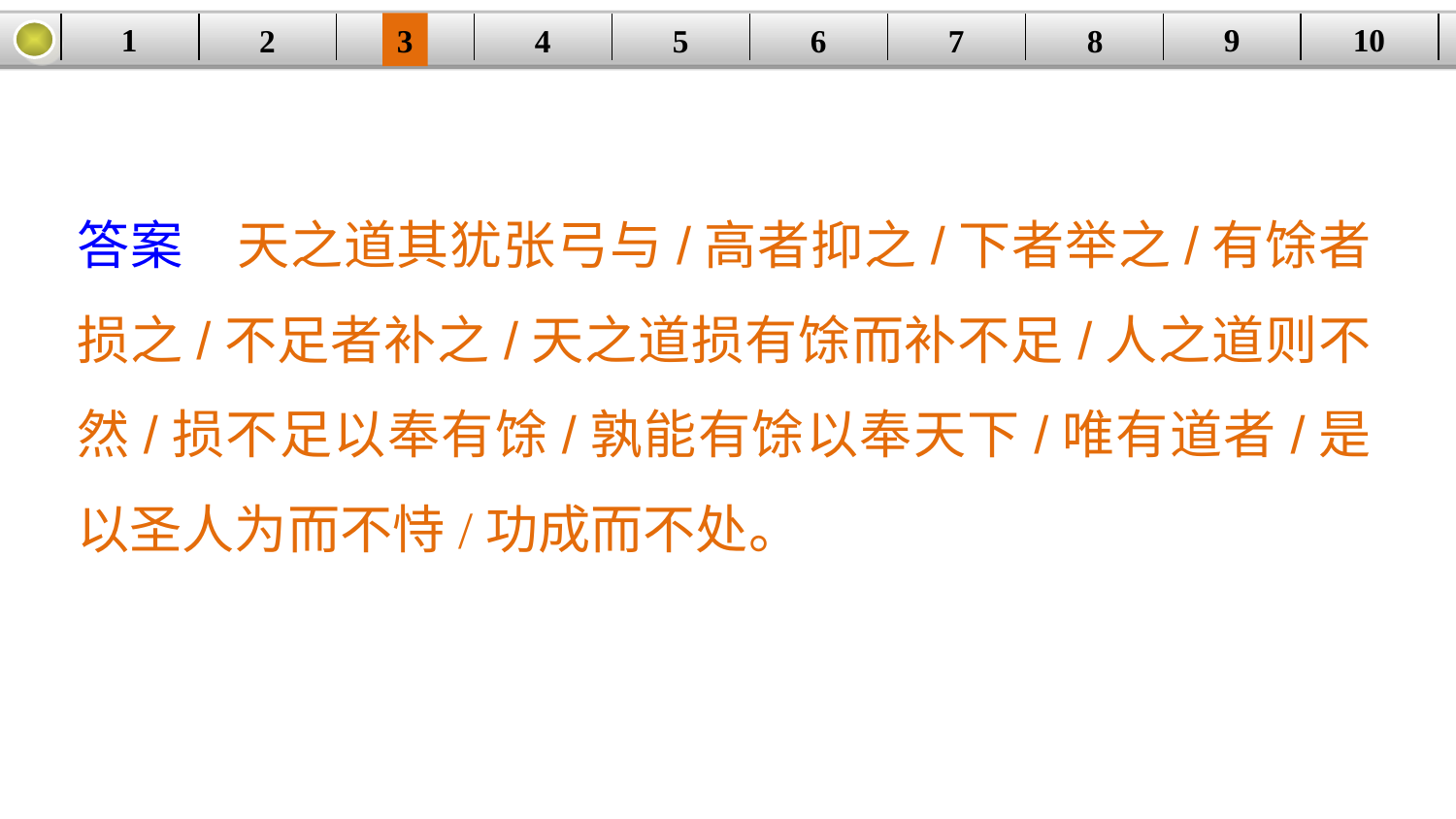

9
10
1
3
4
5
6
8
2
|  |  |  |  |  |  |  |  |  |  |
| --- | --- | --- | --- | --- | --- | --- | --- | --- | --- |
7

答案　天之道其犹张弓与/高者抑之/下者举之/有馀者损之/不足者补之/天之道损有馀而补不足/人之道则不然/损不足以奉有馀/孰能有馀以奉天下/唯有道者/是以圣人为而不恃/功成而不处。